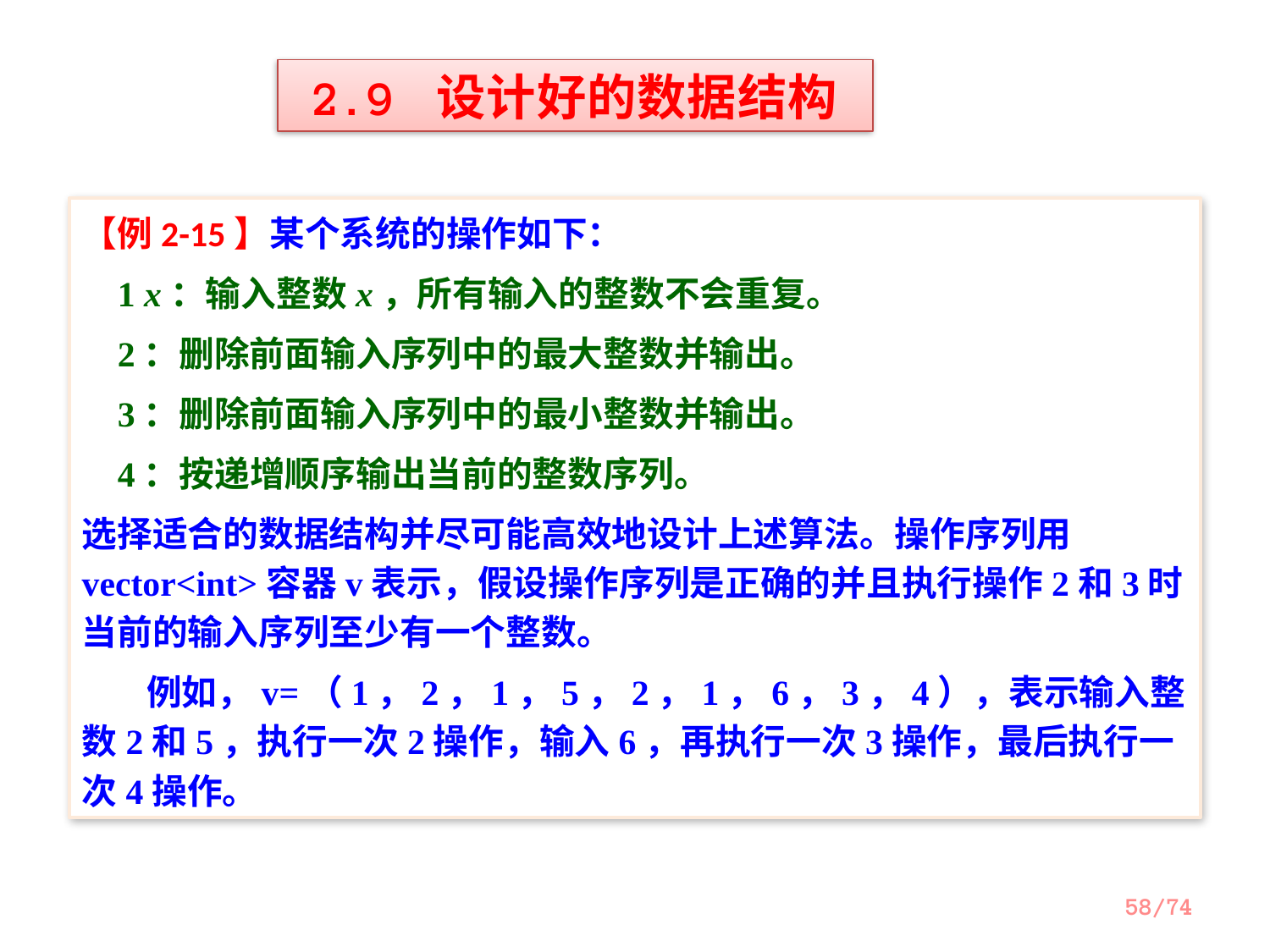

2.9 设计好的数据结构
【例2-15】某个系统的操作如下：
    1 x：输入整数x，所有输入的整数不会重复。
    2：删除前面输入序列中的最大整数并输出。
    3：删除前面输入序列中的最小整数并输出。
    4：按递增顺序输出当前的整数序列。
选择适合的数据结构并尽可能高效地设计上述算法。操作序列用vector<int>容器v表示，假设操作序列是正确的并且执行操作2和3时当前的输入序列至少有一个整数。
       例如，v=（1，2，1，5，2，1，6，3，4），表示输入整数2和5，执行一次2操作，输入6，再执行一次3操作，最后执行一次4操作。
58/74